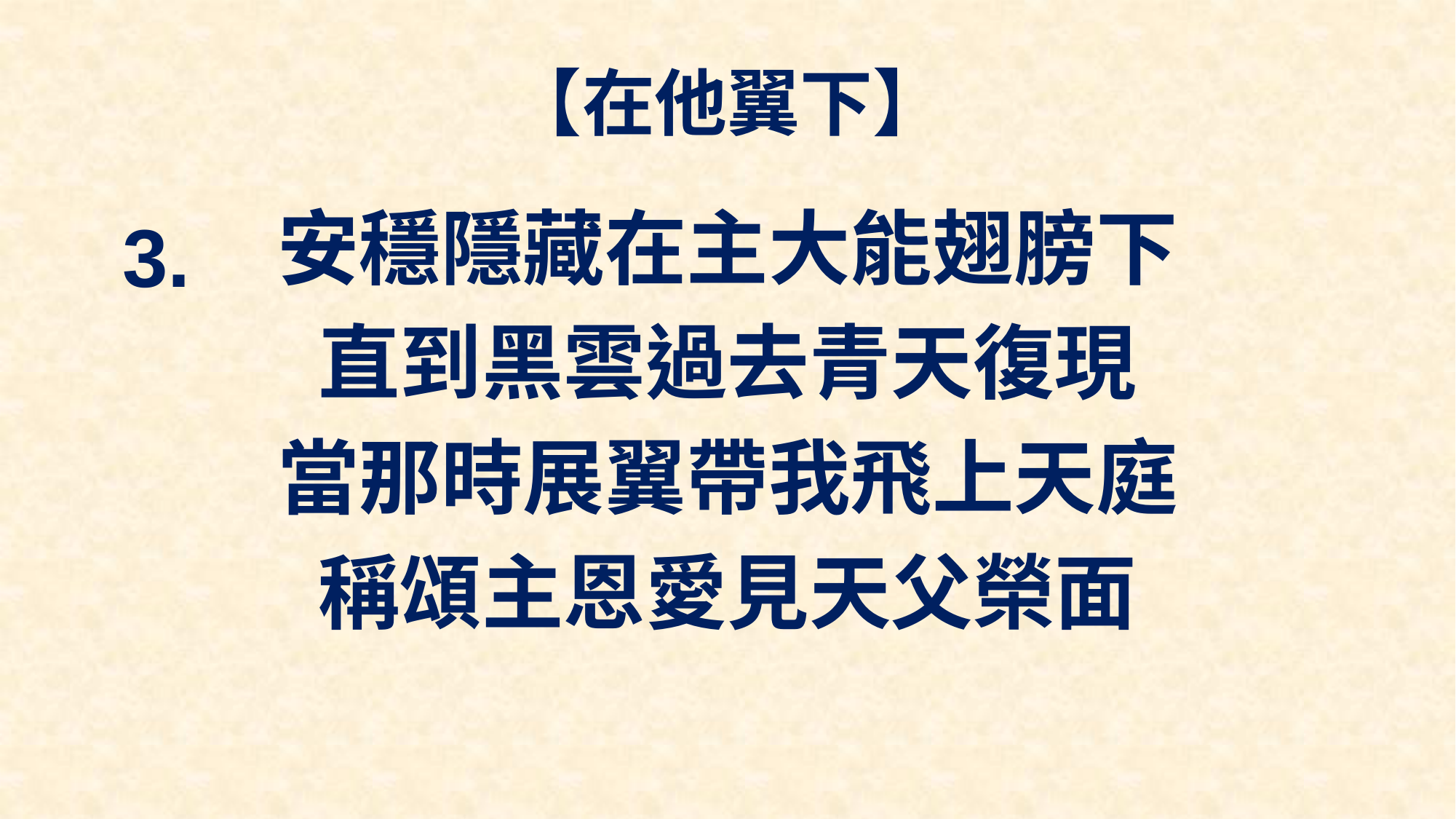

# 【在他翼下】
安穩隱藏在主大能翅膀下
直到黑雲過去青天復現
當那時展翼帶我飛上天庭
稱頌主恩愛見天父榮面
3.